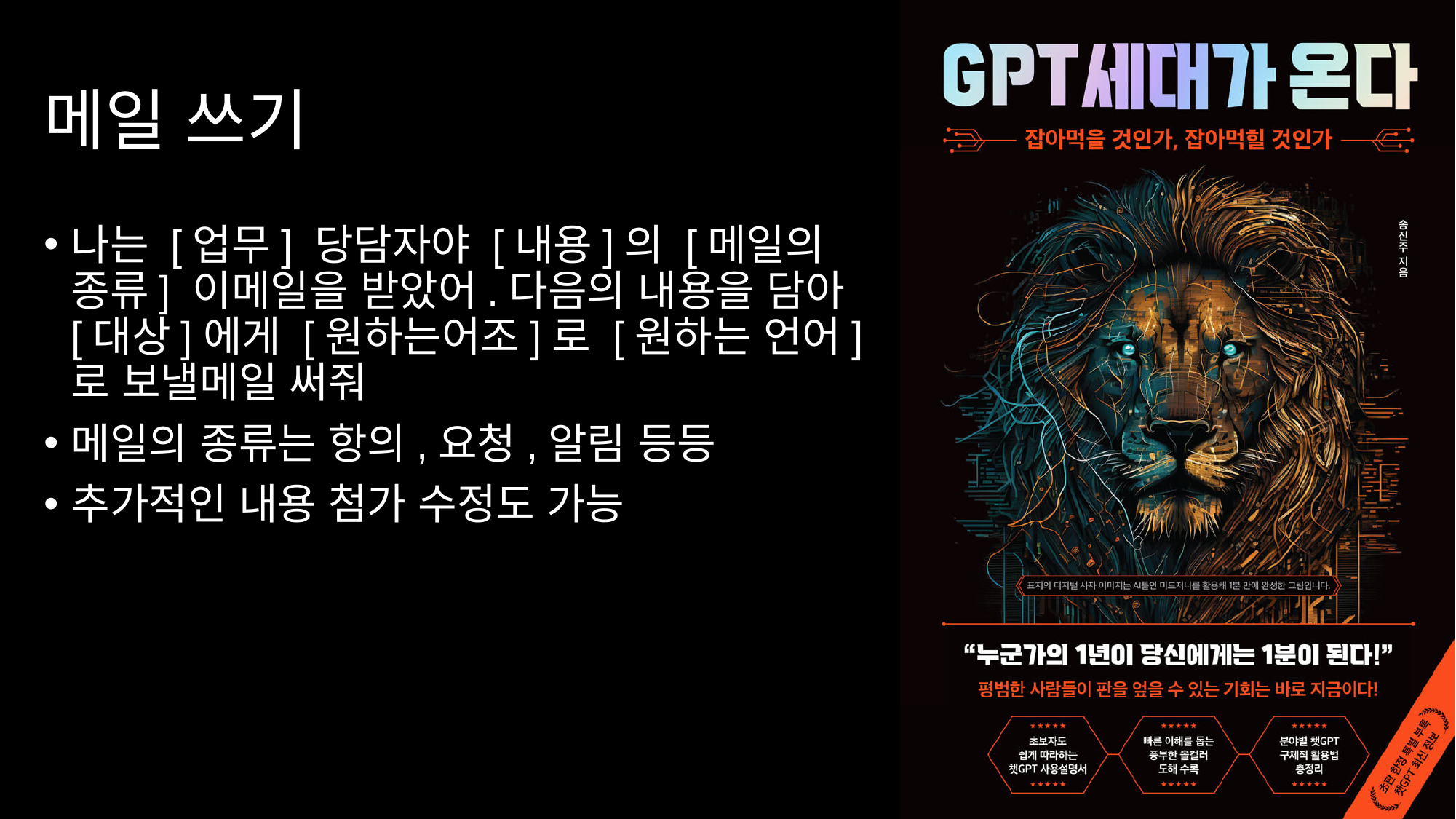

# 메일 쓰기
나는 [업무] 당담자야 [내용]의 [메일의 종류] 이메일을 받았어.다음의 내용을 담아 [대상]에게 [원하는어조]로 [원하는 언어]로 보낼메일 써줘
메일의 종류는 항의,요청,알림 등등
추가적인 내용 첨가 수정도 가능